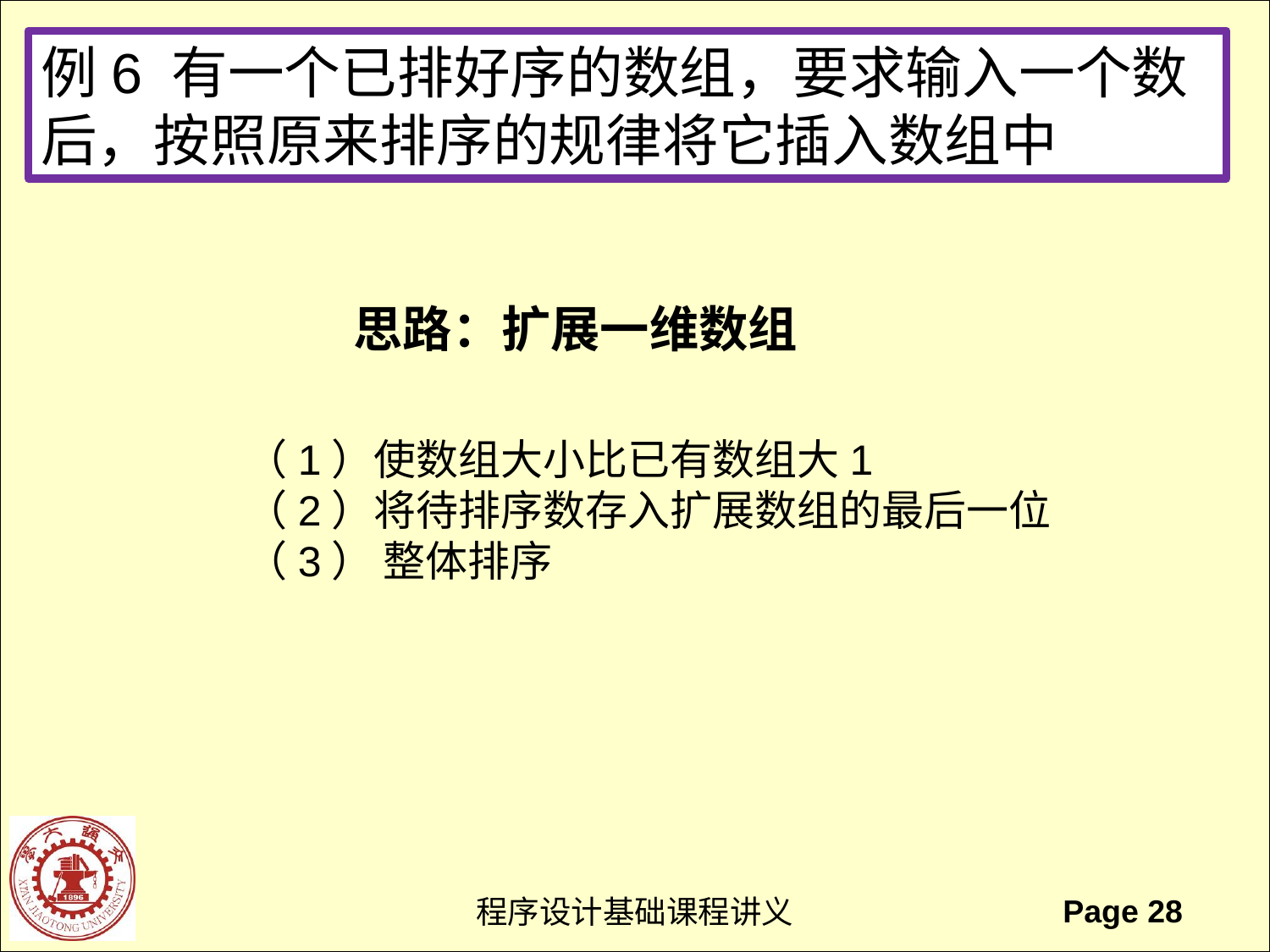

例6 有一个已排好序的数组，要求输入一个数后，按照原来排序的规律将它插入数组中
思路：扩展一维数组
（1）使数组大小比已有数组大1
（2）将待排序数存入扩展数组的最后一位
（3） 整体排序